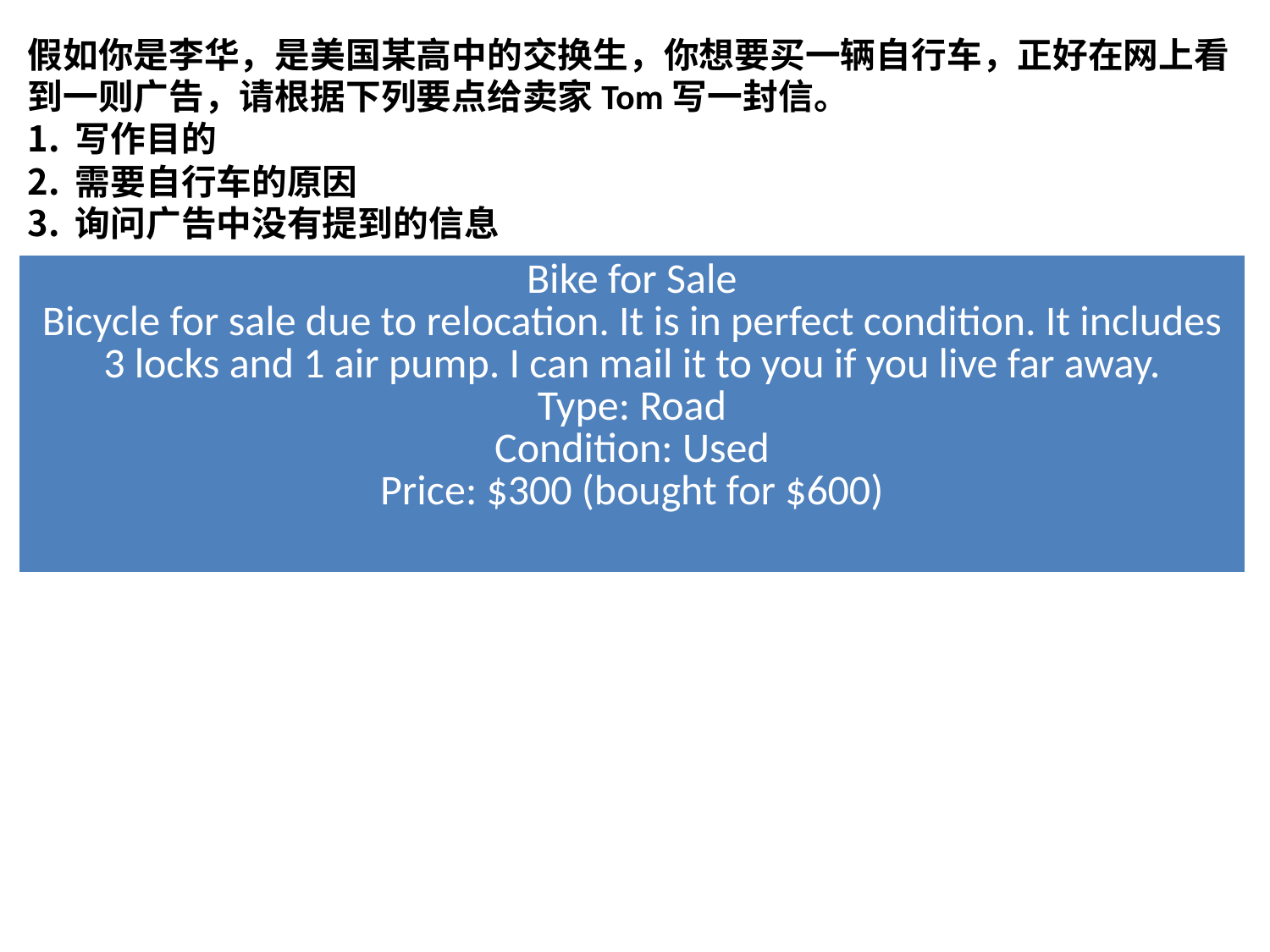

假如你是李华，是美国某高中的交换生，你想要买一辆自行车，正好在网上看到一则广告，请根据下列要点给卖家Tom写一封信。
写作目的
需要自行车的原因
询问广告中没有提到的信息
| Bike for Sale Bicycle for sale due to relocation. It is in perfect condition. It includes 3 locks and 1 air pump. I can mail it to you if you live far away. Type: Road Condition: Used Price: $300 (bought for $600) |
| --- |